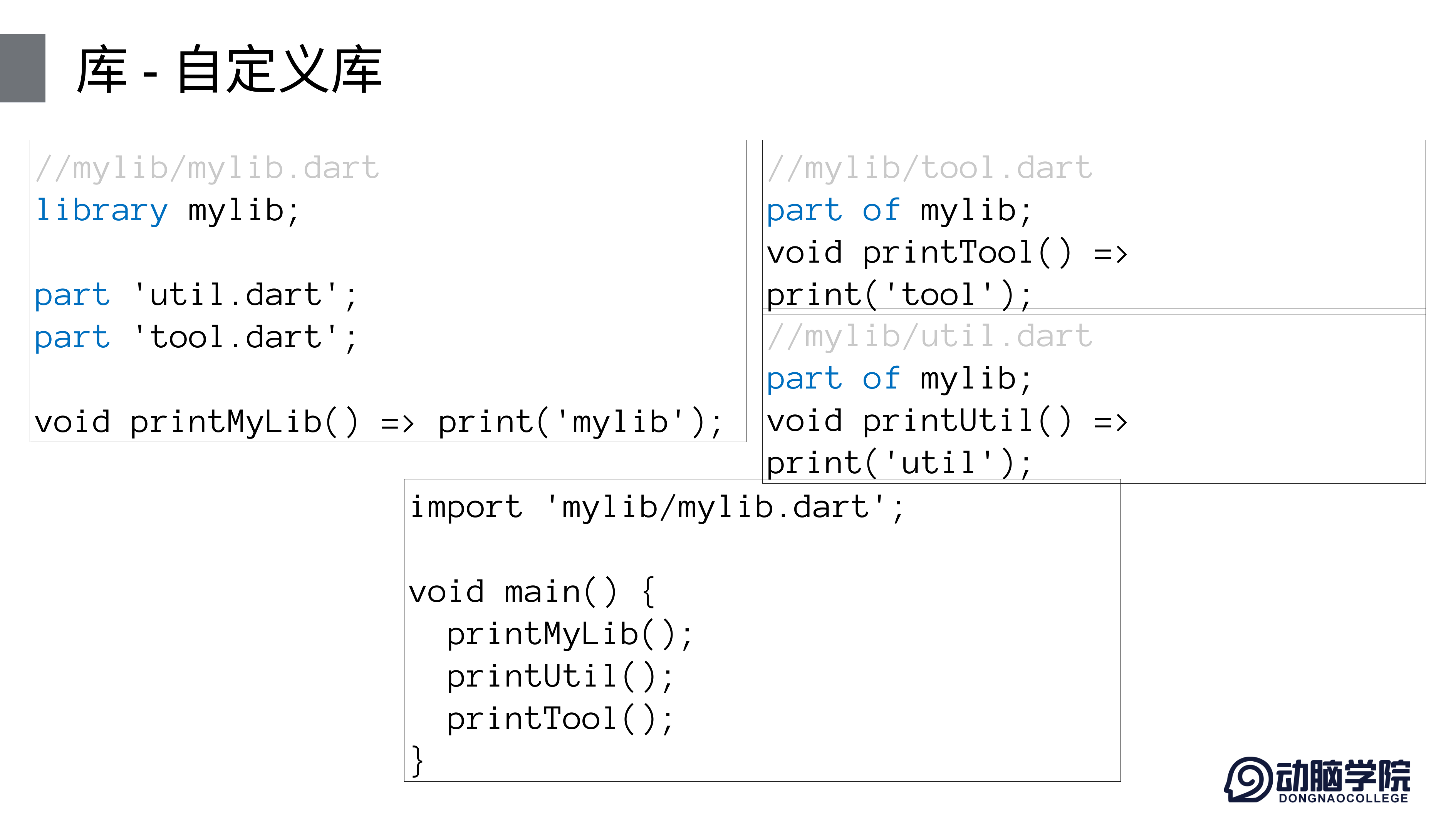

# 库-自定义库
//mylib/mylib.dart
library mylib;

part 'util.dart';
part 'tool.dart';

void printMyLib() => print('mylib');
//mylib/tool.dart
part of mylib;
void printTool() => print('tool');
//mylib/util.dart
part of mylib;
void printUtil() => print('util');
import 'mylib/mylib.dart';

void main() {
  printMyLib();
  printUtil();
  printTool();
}